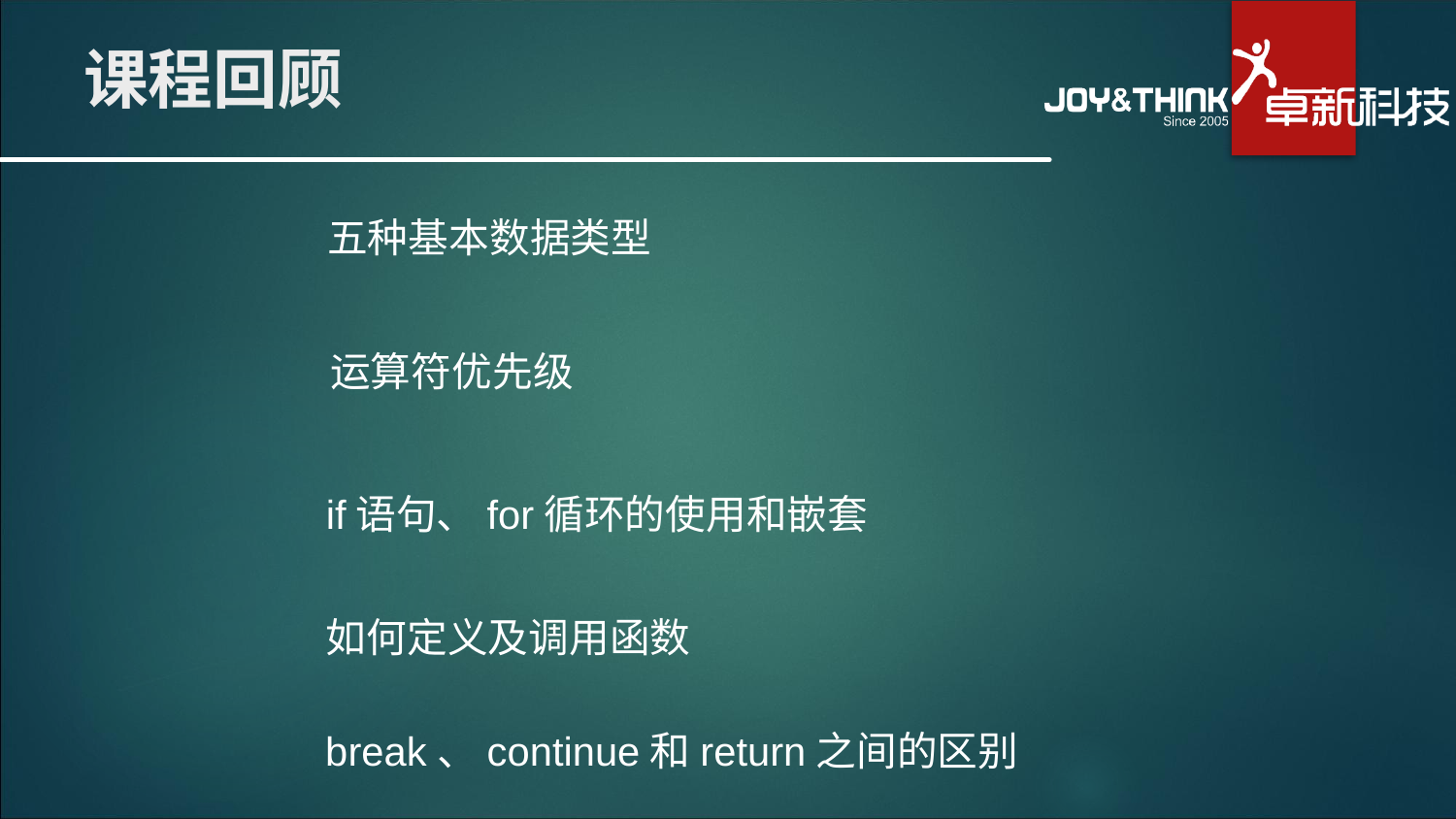

# 课程回顾
五种基本数据类型
运算符优先级
if语句、for循环的使用和嵌套
如何定义及调用函数
break、continue和return之间的区别